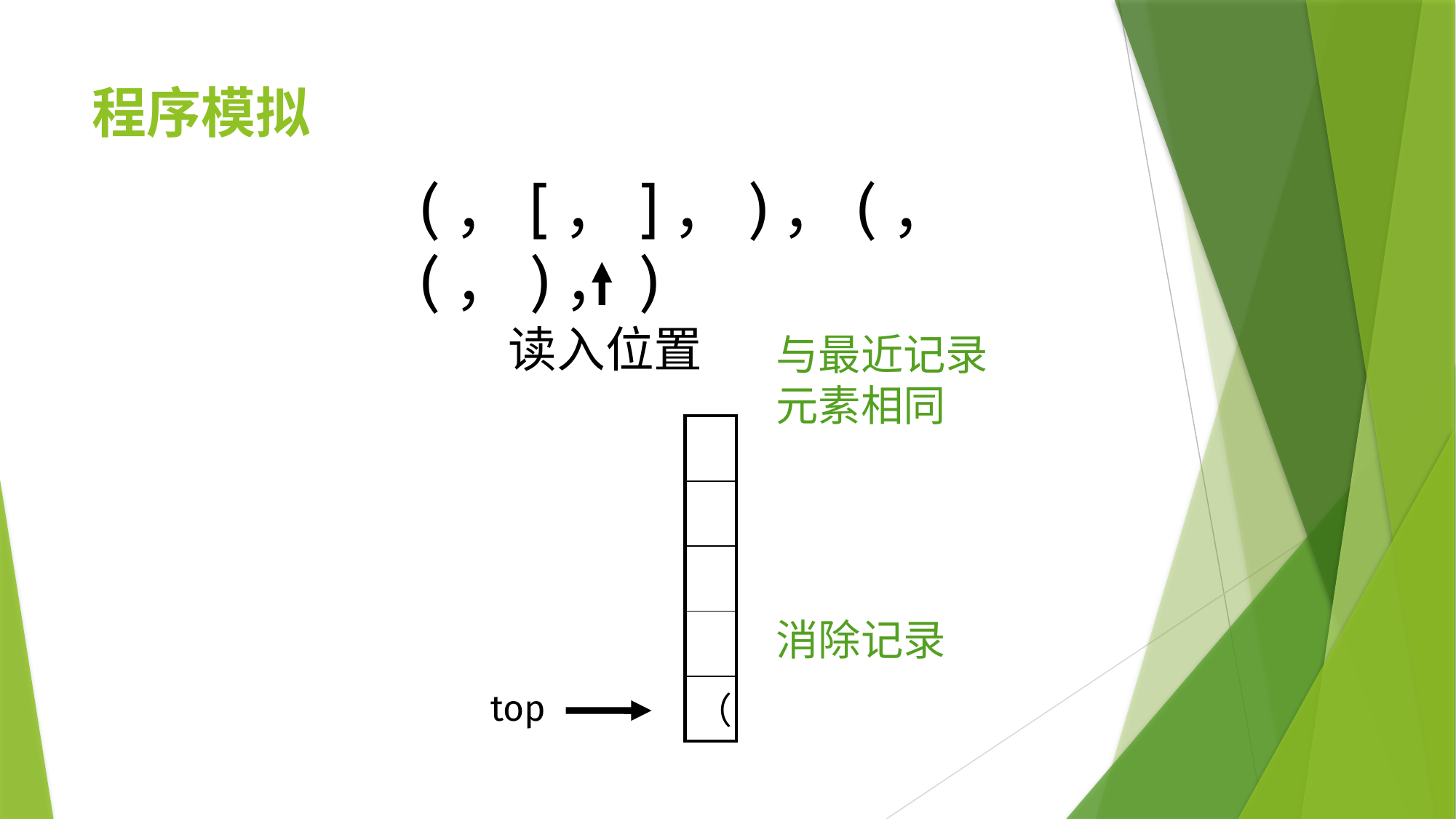

# 程序模拟
(，[，]，)，(，(，)，)

读入位置
与最近记录元素相同
|  |
| --- |
|  |
|  |
|  |
| （ |
消除记录
top